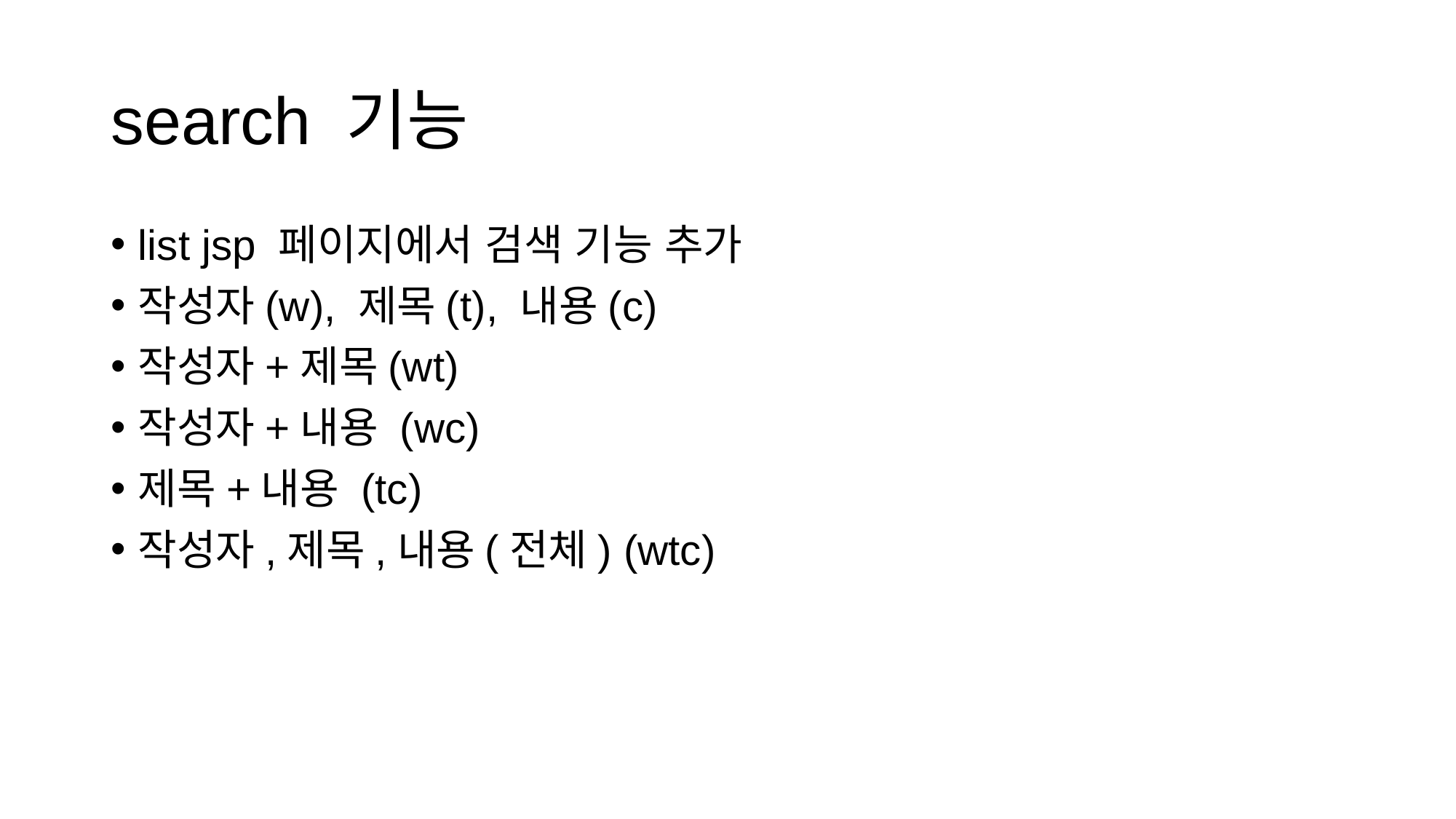

# search 기능
list jsp 페이지에서 검색 기능 추가
작성자(w), 제목(t), 내용(c)
작성자+제목(wt)
작성자+내용 (wc)
제목+내용 (tc)
작성자,제목,내용(전체) (wtc)